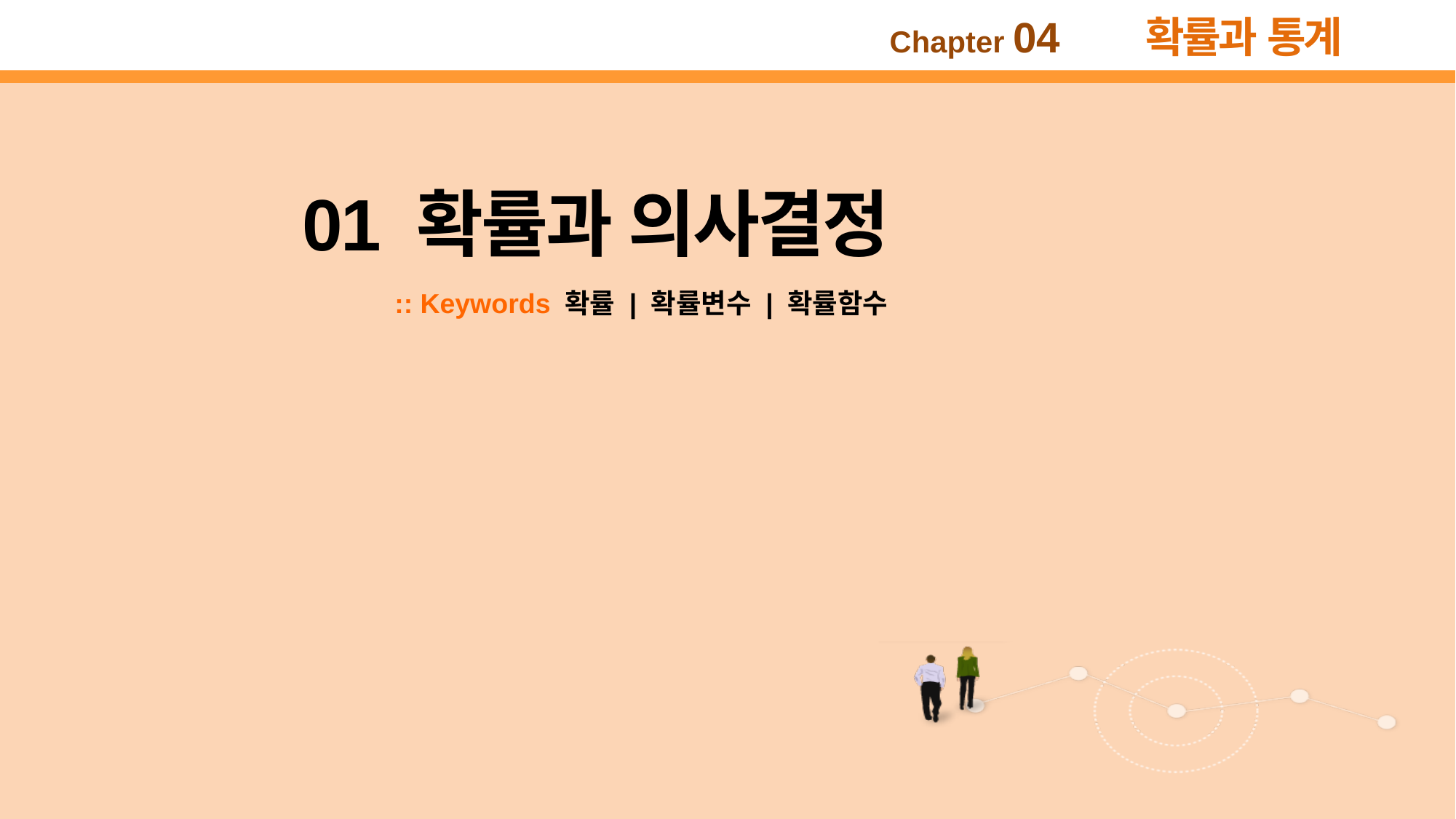

01 확률과 의사결정
:: Keywords 확률 | 확률변수 | 확률함수